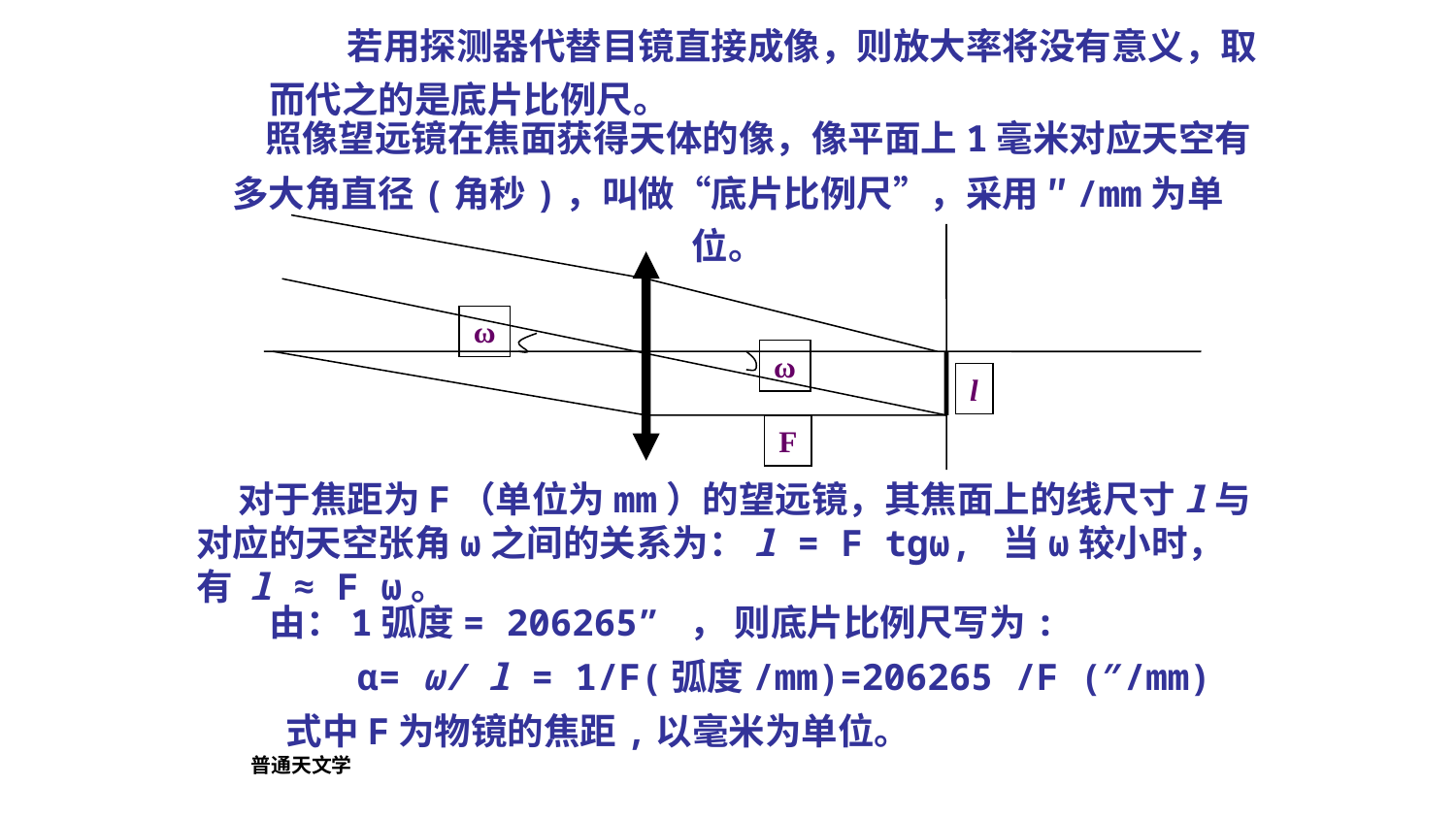

若用探测器代替目镜直接成像，则放大率将没有意义，取而代之的是底片比例尺。
# 照像望远镜在焦面获得天体的像，像平面上1毫米对应天空有多大角直径(角秒)，叫做“底片比例尺”，采用 ″/mm为单位。

ω

ω

l

F
    对于焦距为F（单位为mm）的望远镜，其焦面上的线尺寸l与对应的天空张角ω之间的关系为：l = F tgω, 当ω较小时，有 l ≈ F ω。
由：1弧度= 206265” ， 则底片比例尺写为:
    α= ω/ l = 1/F(弧度/mm)=206265 /F (″/mm)
 式中F为物镜的焦距,以毫米为单位。
普通天文学